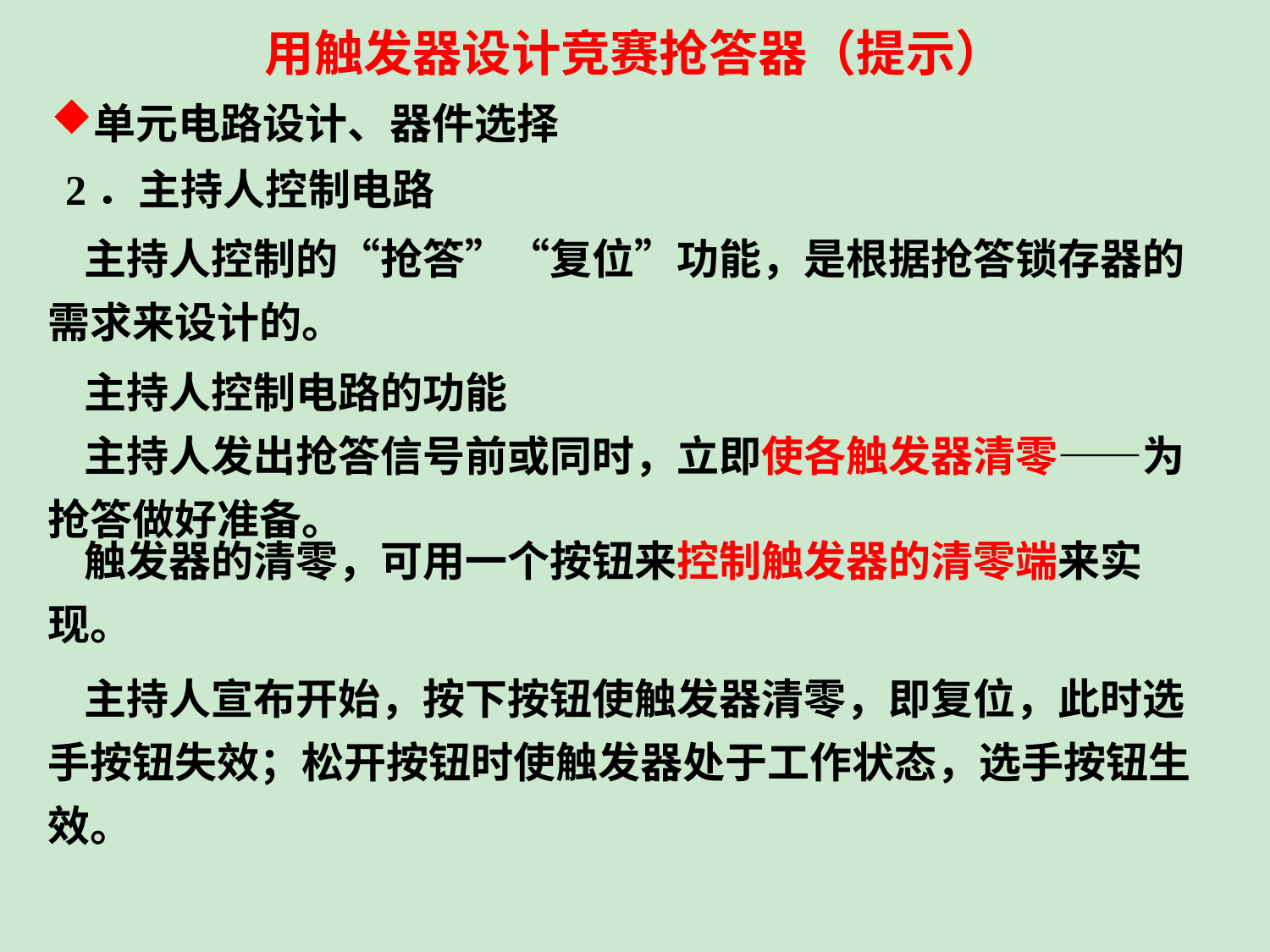

用触发器设计竞赛抢答器（提示）
单元电路设计、器件选择
2．主持人控制电路
主持人控制的“抢答”“复位”功能，是根据抢答锁存器的需求来设计的。
主持人控制电路的功能
主持人发出抢答信号前或同时，立即使各触发器清零——为抢答做好准备。
触发器的清零，可用一个按钮来控制触发器的清零端来实现。
主持人宣布开始，按下按钮使触发器清零，即复位，此时选手按钮失效；松开按钮时使触发器处于工作状态，选手按钮生效。